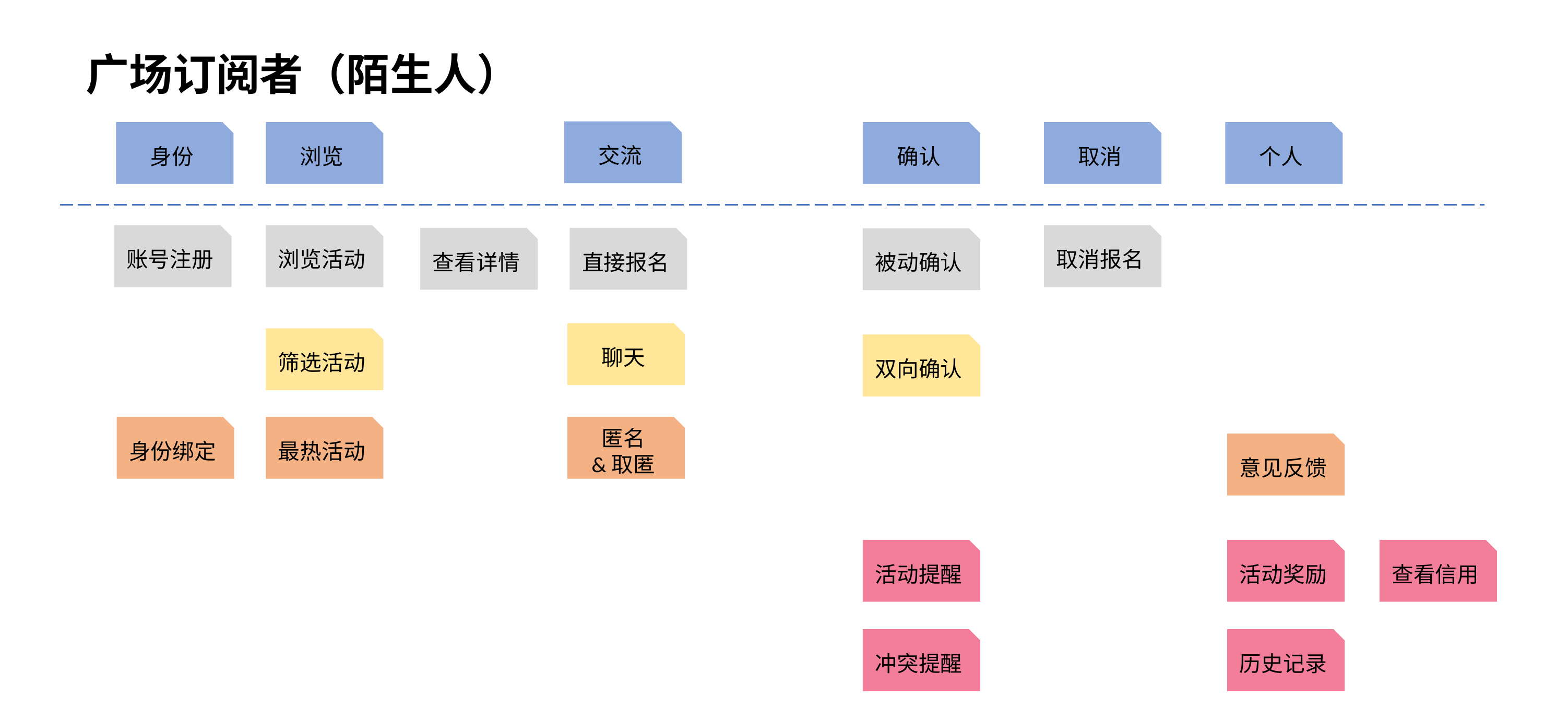

广场订阅者（陌生人）
交流
浏览
个人
身份
确认
取消
浏览活动
账号注册
取消报名
查看详情
直接报名
被动确认
聊天
筛选活动
双向确认
身份绑定
最热活动
匿名
&取匿
意见反馈
活动提醒
活动奖励
查看信用
冲突提醒
历史记录